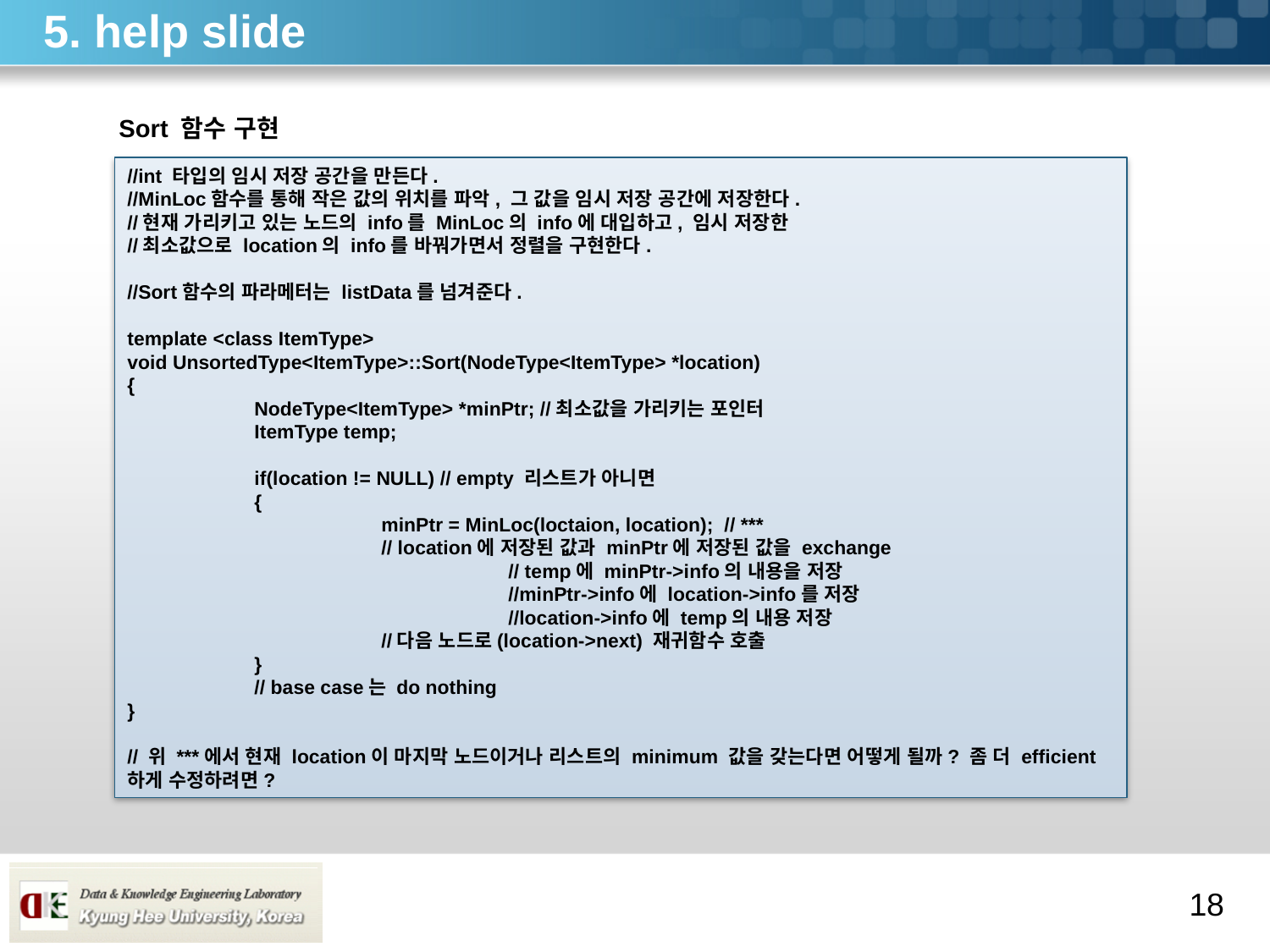

# 5. help slide
Sort 함수 구현
//int 타입의 임시 저장 공간을 만든다.
//MinLoc함수를 통해 작은 값의 위치를 파악, 그 값을 임시 저장 공간에 저장한다.
//현재 가리키고 있는 노드의 info를 MinLoc의 info에 대입하고, 임시 저장한
//최소값으로 location의 info를 바꿔가면서 정렬을 구현한다.

//Sort함수의 파라메터는 listData를 넘겨준다.

template <class ItemType>
void UnsortedType<ItemType>::Sort(NodeType<ItemType> *location)
{
	NodeType<ItemType> *minPtr; //최소값을 가리키는 포인터
	ItemType temp;

	if(location != NULL) // empty 리스트가 아니면
	{
		minPtr = MinLoc(loctaion, location);  // ***
		// location에 저장된 값과 minPtr에 저장된 값을 exchange
			// temp에 minPtr->info의 내용을 저장
			//minPtr->info에 location->info를 저장
			//location->info에 temp의 내용 저장
		//다음 노드로(location->next) 재귀함수 호출
	}
	// base case는 do nothing
}

// 위 ***에서 현재 location이 마지막 노드이거나 리스트의 minimum 값을 갖는다면 어떻게 될까? 좀 더 efficient하게 수정하려면?